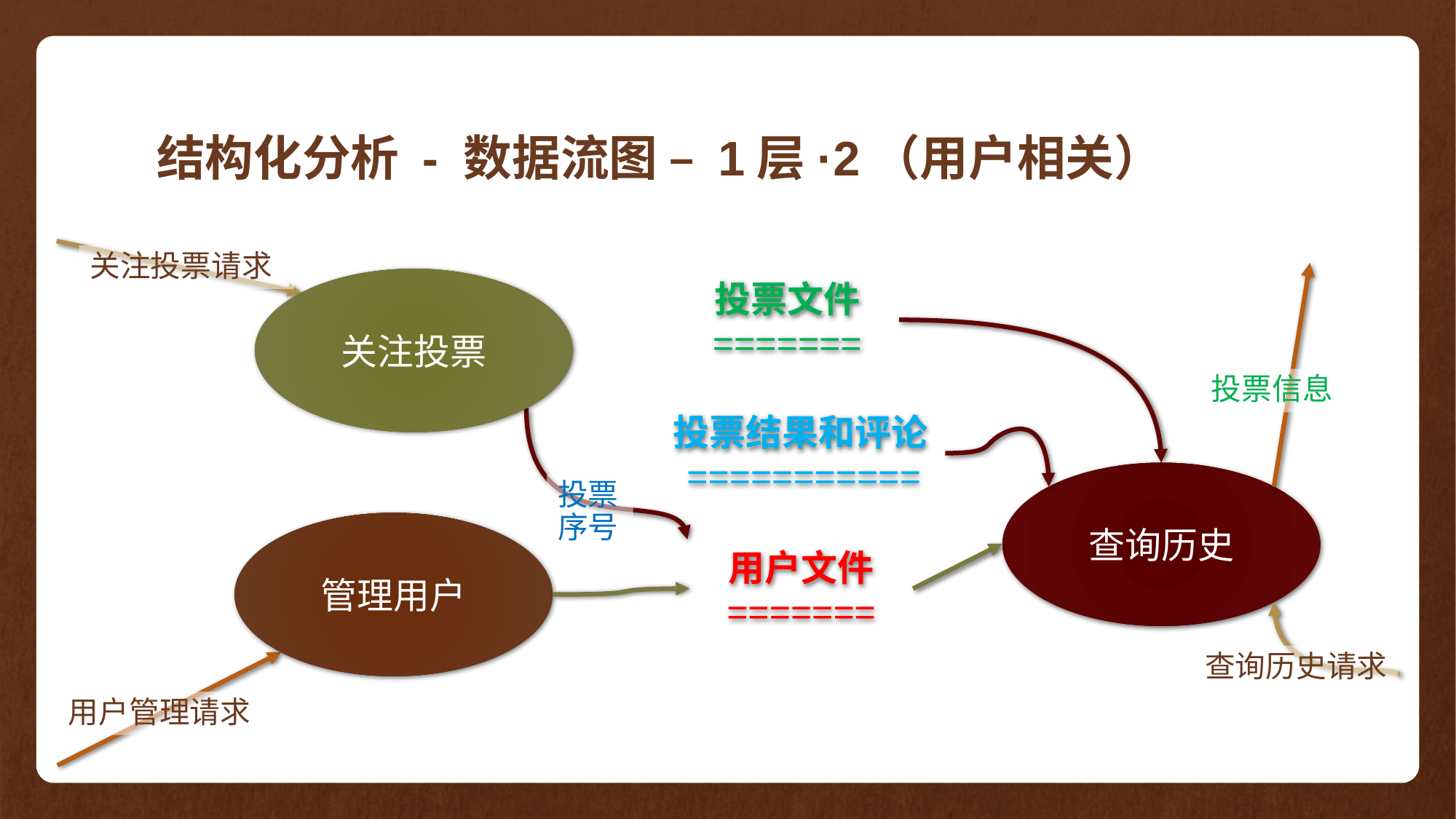

# 结构化分析 - 数据流图 – 1层·2（用户相关）
关注投票请求
投票文件
=======
关注投票
投票信息
投票结果和评论===========
查询历史
投票序号
管理用户
用户文件
=======
查询历史请求
用户管理请求